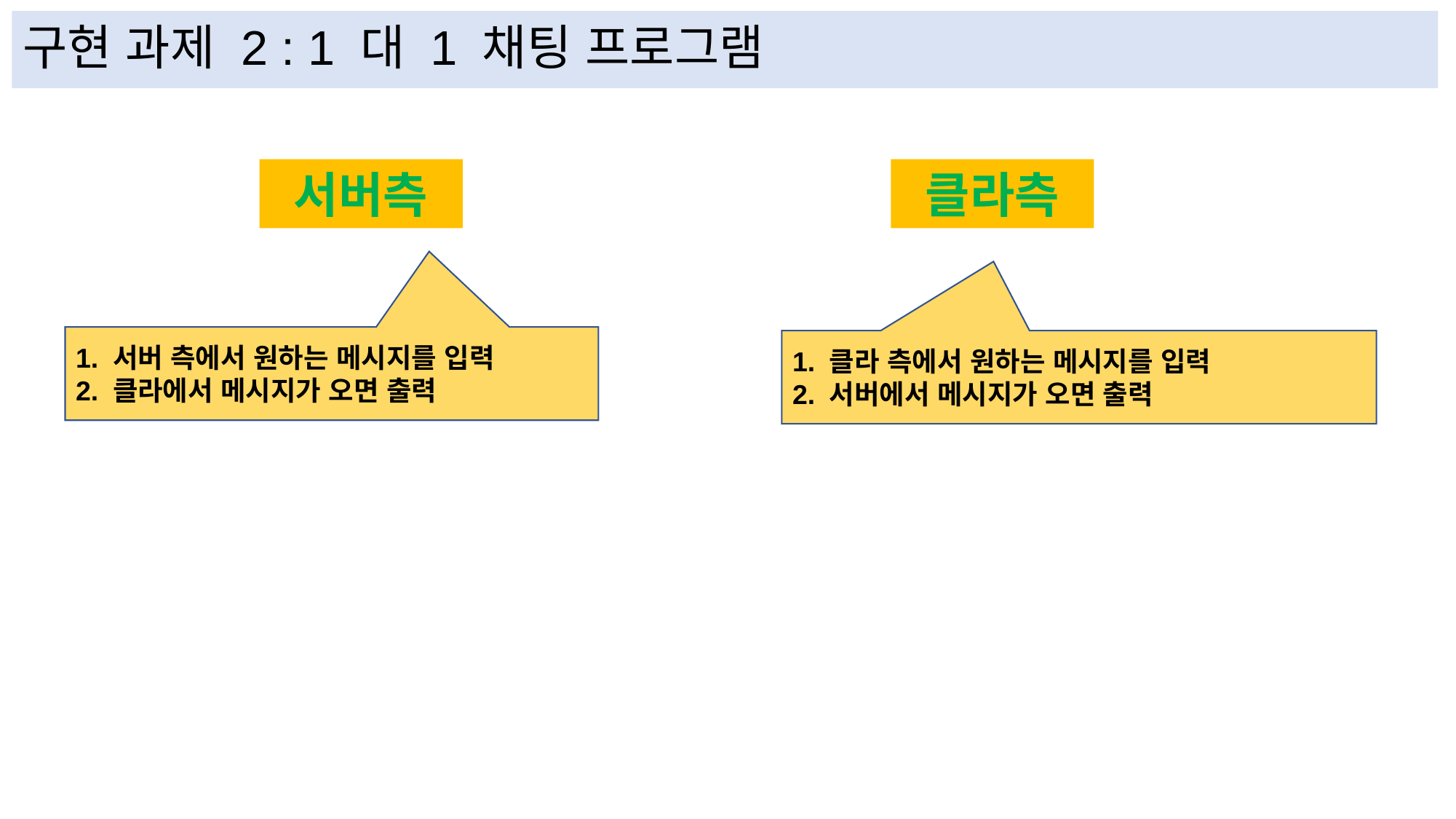

# 구현 과제 2 : 1 대 1 채팅 프로그램
서버측
클라측
1. 서버 측에서 원하는 메시지를 입력
2. 클라에서 메시지가 오면 출력
1. 클라 측에서 원하는 메시지를 입력
2. 서버에서 메시지가 오면 출력